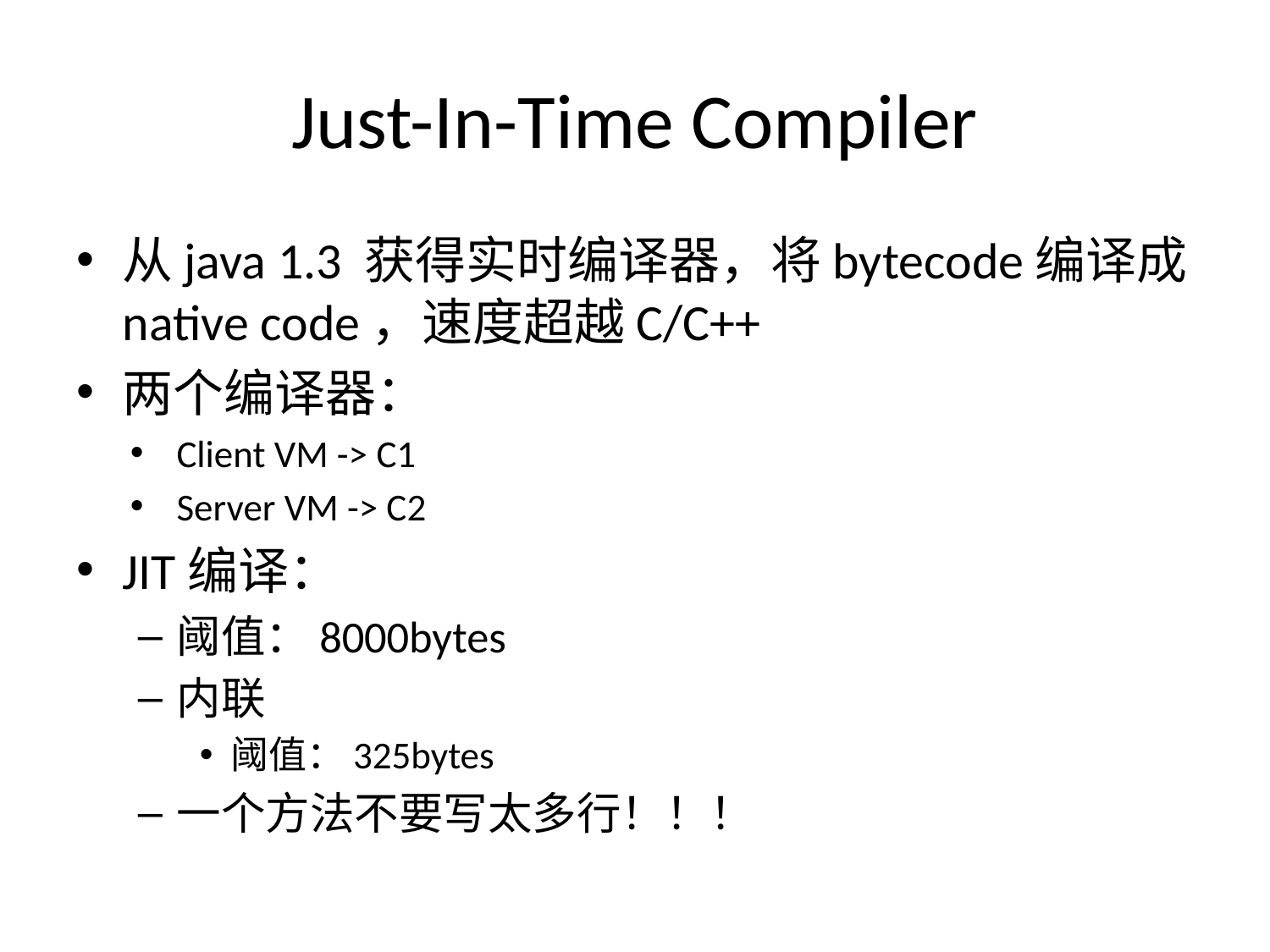

# Just-In-Time Compiler
从java 1.3 获得实时编译器，将bytecode编译成native code，速度超越C/C++
两个编译器：
Client VM -> C1
Server VM -> C2
JIT编译：
阈值：8000bytes
内联
阈值：325bytes
一个方法不要写太多行！！！